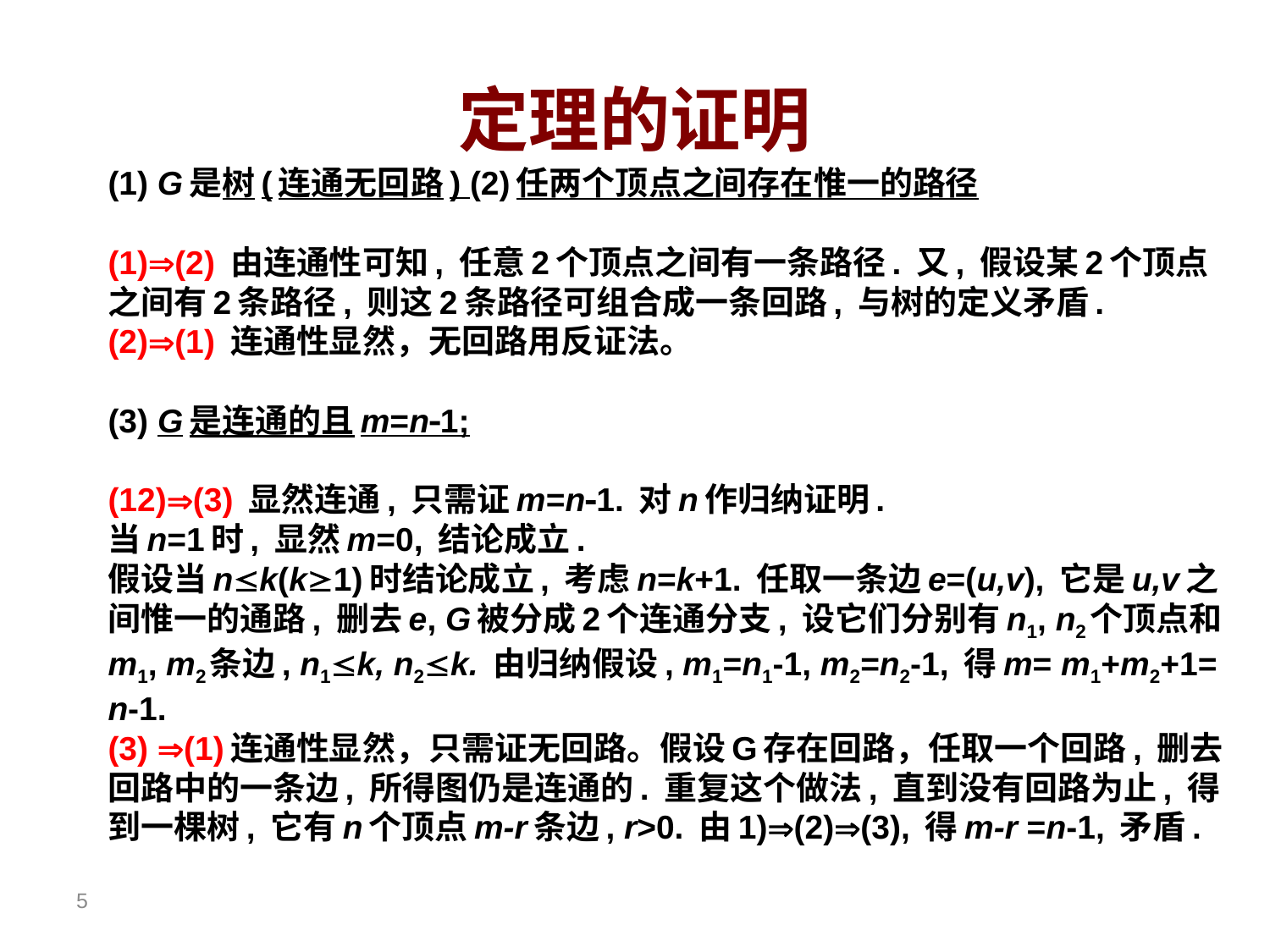

# 定理的证明
(1) G是树(连通无回路) (2)任两个顶点之间存在惟一的路径

(1)⇒(2) 由连通性可知, 任意2个顶点之间有一条路径. 又, 假设某2个顶点之间有2条路径, 则这2条路径可组合成一条回路, 与树的定义矛盾.
(2)⇒(1) 连通性显然，无回路用反证法。

(3) G是连通的且m=n−1;

(12)⇒(3) 显然连通, 只需证m=n−1. 对n作归纳证明.
当n=1时, 显然m=0, 结论成立.
假设当n≤k(k≥1)时结论成立, 考虑n=k+1. 任取一条边e=(u,v), 它是u,v之间惟一的通路, 删去e, G被分成2个连通分支, 设它们分别有n1, n2个顶点和m1, m2条边, n1≤k, n2≤k. 由归纳假设, m1=n1-1, m2=n2-1, 得m= m1+m2+1= n-1.
(3) ⇒(1)连通性显然，只需证无回路。假设G存在回路，任取一个回路, 删去回路中的一条边, 所得图仍是连通的. 重复这个做法, 直到没有回路为止, 得到一棵树, 它有n个顶点m-r条边, r>0. 由1)⇒(2)⇒(3), 得m-r =n-1, 矛盾.

5